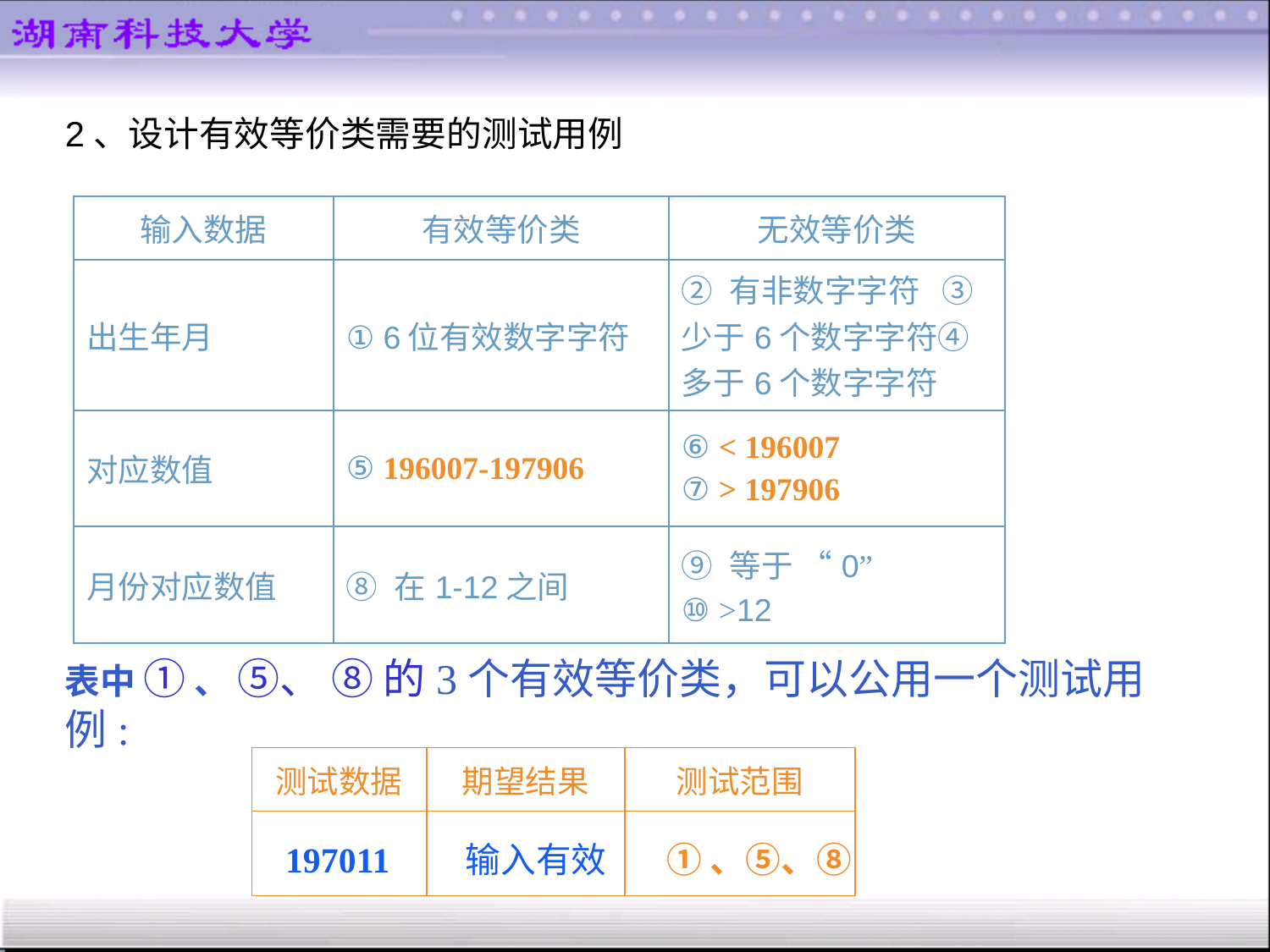

2、设计有效等价类需要的测试用例
| 输入数据 | 有效等价类 | 无效等价类 |
| --- | --- | --- |
| 出生年月 | ① 6位有效数字字符 | ② 有非数字字符 ③ 少于6个数字字符④ 多于6个数字字符 |
| 对应数值 | ⑤ 196007-197906 | ⑥ < 196007 ⑦ > 197906 |
| 月份对应数值 | ⑧ 在1-12之间 | ⑨ 等于 “0” ⑩ >12 |
表中 ① 、 ⑤、 ⑧ 的3个有效等价类，可以公用一个测试用例:
| 测试数据 | 期望结果 | 测试范围 |
| --- | --- | --- |
|  |  |  |
197011
输入有效
①、⑤、⑧